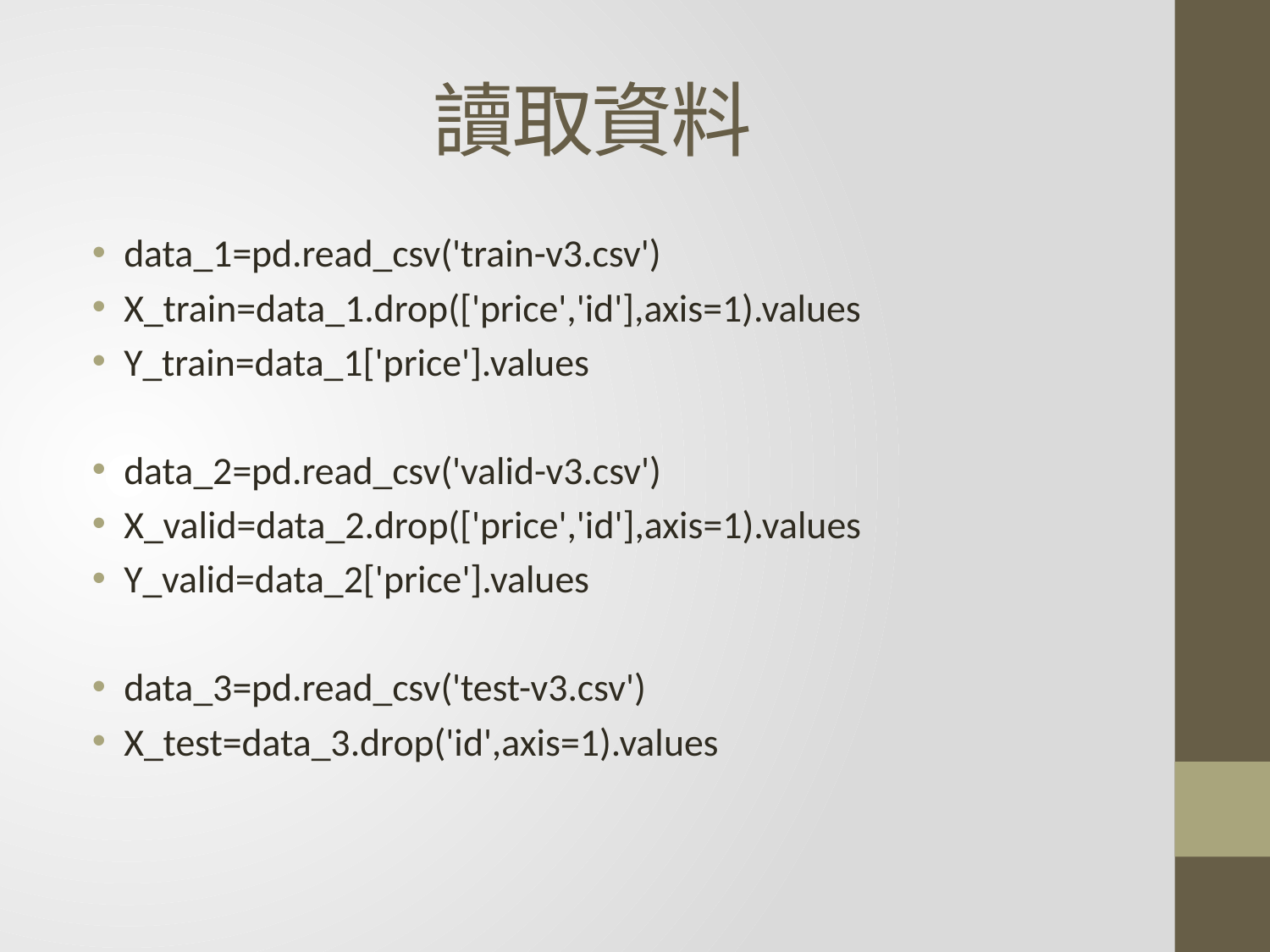

# 讀取資料
data_1=pd.read_csv('train-v3.csv')
X_train=data_1.drop(['price','id'],axis=1).values
Y_train=data_1['price'].values

data_2=pd.read_csv('valid-v3.csv')
X_valid=data_2.drop(['price','id'],axis=1).values
Y_valid=data_2['price'].values

data_3=pd.read_csv('test-v3.csv')
X_test=data_3.drop('id',axis=1).values